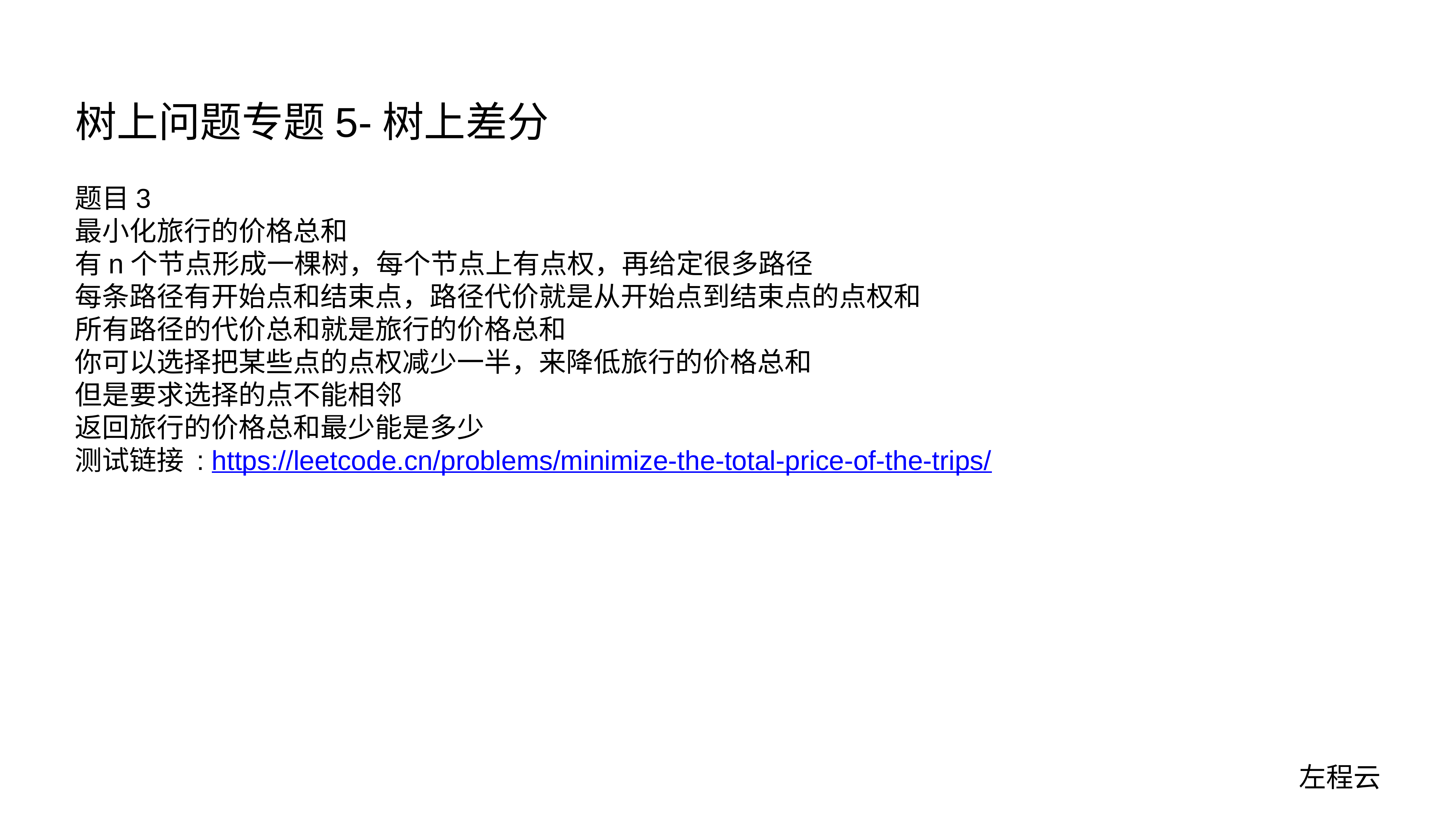

# 树上问题专题5-树上差分
题目3
最小化旅行的价格总和
有n个节点形成一棵树，每个节点上有点权，再给定很多路径
每条路径有开始点和结束点，路径代价就是从开始点到结束点的点权和
所有路径的代价总和就是旅行的价格总和
你可以选择把某些点的点权减少一半，来降低旅行的价格总和
但是要求选择的点不能相邻
返回旅行的价格总和最少能是多少
测试链接 : https://leetcode.cn/problems/minimize-the-total-price-of-the-trips/
左程云